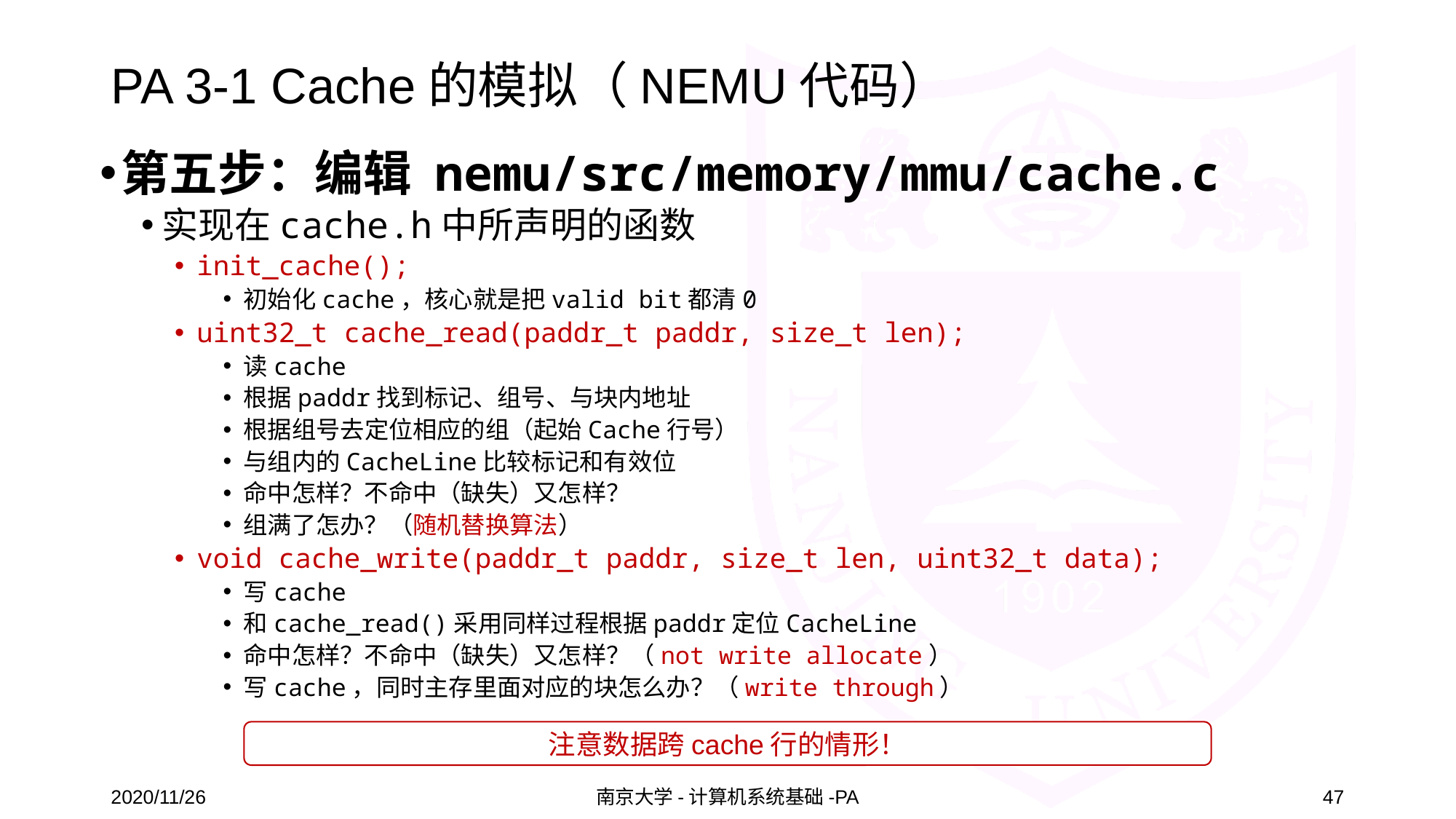

# PA 3-1 Cache的模拟（NEMU代码）
第五步：编辑 nemu/src/memory/mmu/cache.c
实现在cache.h中所声明的函数
init_cache();
初始化cache，核心就是把valid bit都清0
uint32_t cache_read(paddr_t paddr, size_t len);
读cache
根据paddr找到标记、组号、与块内地址
根据组号去定位相应的组（起始Cache行号）
与组内的CacheLine比较标记和有效位
命中怎样？不命中（缺失）又怎样？
组满了怎办？（随机替换算法）
void cache_write(paddr_t paddr, size_t len, uint32_t data);
写cache
和cache_read()采用同样过程根据paddr定位CacheLine
命中怎样？不命中（缺失）又怎样？（not write allocate）
写cache，同时主存里面对应的块怎么办？（write through）

注意数据跨cache行的情形！
2020/11/26
南京大学-计算机系统基础-PA
47